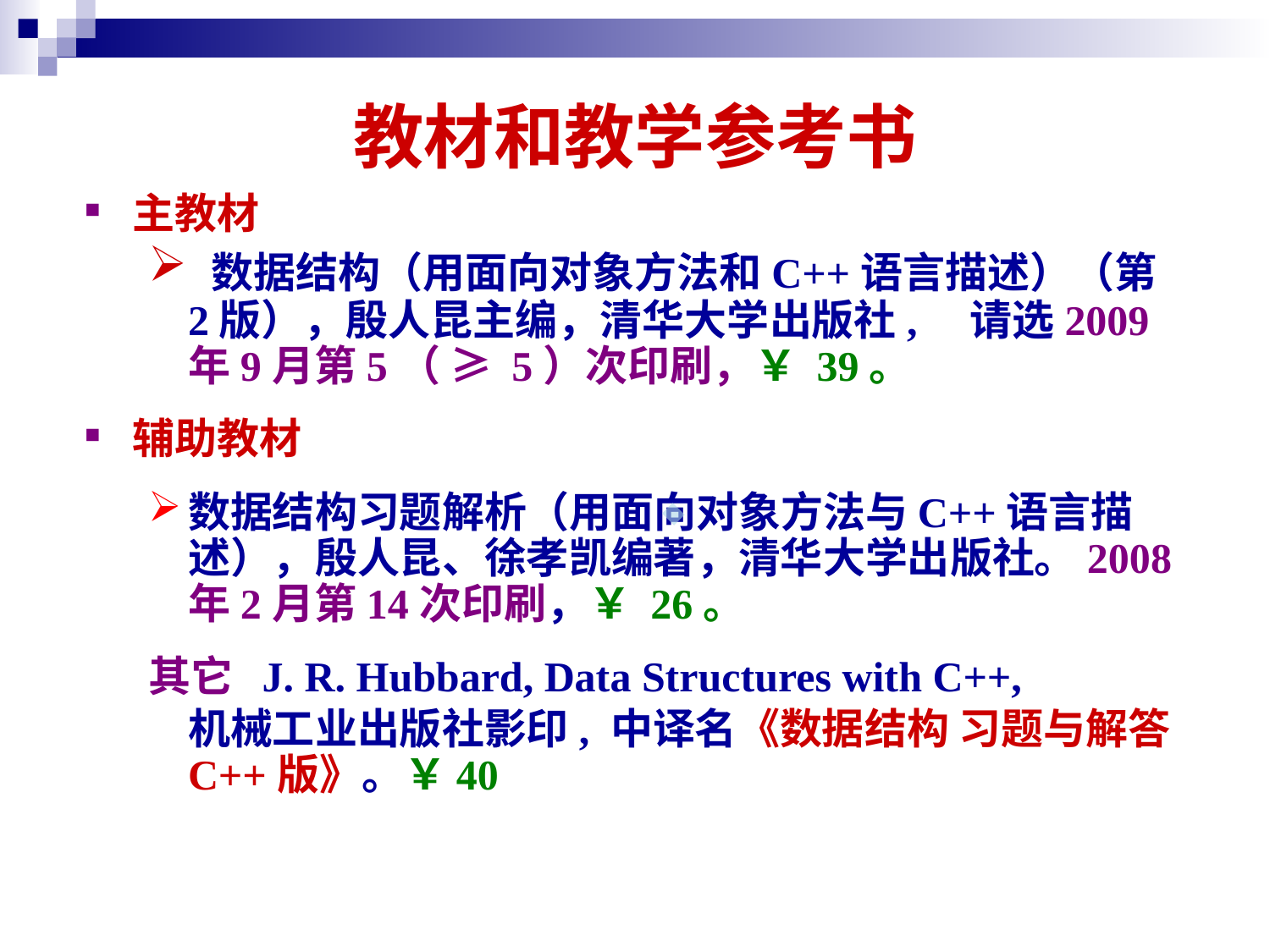

# 教材和教学参考书
主教材
 数据结构（用面向对象方法和C++语言描述）（第2版），殷人昆主编，清华大学出版社,    请选2009年9月第5（ ≥ 5）次印刷，￥ 39。
辅助教材
数据结构习题解析（用面向对象方法与C++语言描述），殷人昆、徐孝凯编著，清华大学出版社。2008年2月第14次印刷，￥ 26。
其它  J. R. Hubbard, Data Structures with C++,
	机械工业出版社影印, 中译名《数据结构 习题与解答 C++版》。￥40

.